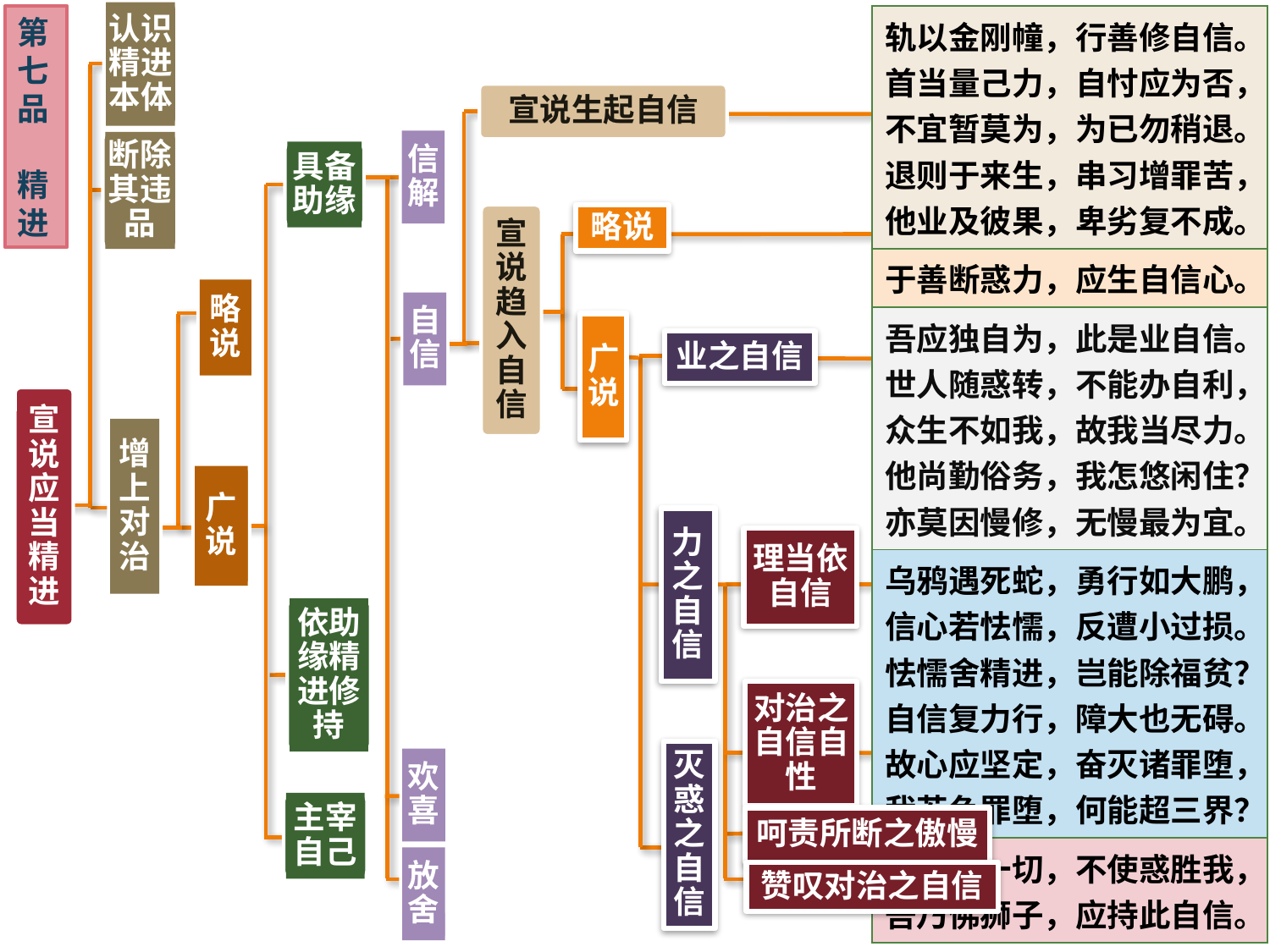

认识精进本体
第七品

精进
| 轨以金刚幢，行善修自信。首当量己力，自忖应为否，不宜暂莫为，为已勿稍退。退则于来生，串习增罪苦，他业及彼果，卑劣复不成。 |
| --- |
| 于善断惑力，应生自信心。 |
| 吾应独自为，此是业自信。世人随惑转，不能办自利，众生不如我，故我当尽力。他尚勤俗务，我怎悠闲住？亦莫因慢修，无慢最为宜。 |
| 乌鸦遇死蛇，勇行如大鹏，信心若怯懦，反遭小过损。怯懦舍精进，岂能除福贫？自信复力行，障大也无碍。故心应坚定，奋灭诸罪堕，我若负罪堕，何能超三界？ |
| 吾当胜一切，不使惑胜我，吾乃佛狮子，应持此自信。 |

宣说生起自信
信解

断除其违品

具备助缘

宣说趋入自信
略说

略说
自信

广说
业之自信

宣说应当精进

增上对治

广说
力之自信
理当依自信

依助缘精进修持
对治之自信自性
灭惑之自信
欢喜

主宰自己
呵责所断之傲慢
放舍

赞叹对治之自信